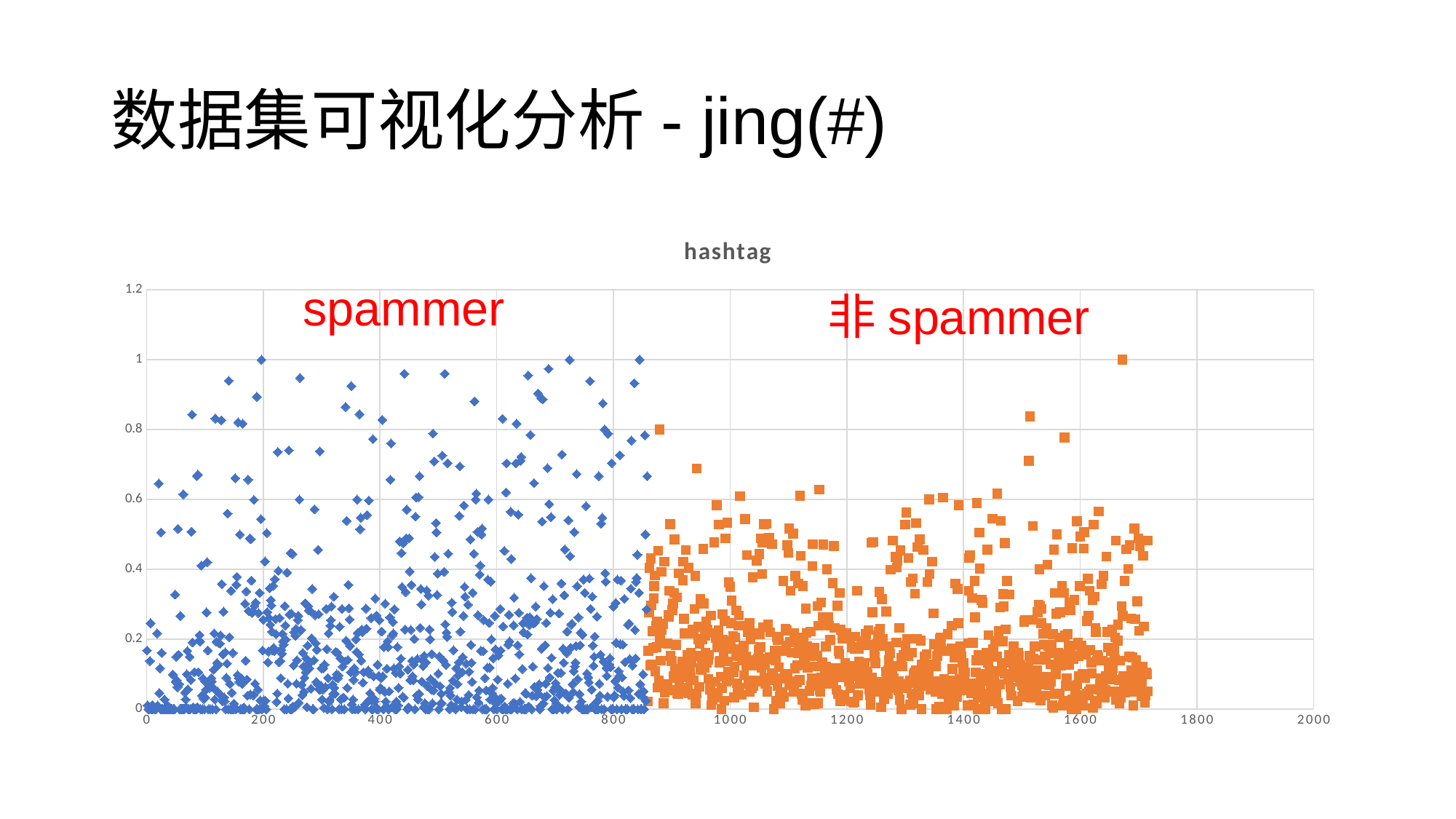

# 数据集可视化分析- jing(#)

### Chart: hashtag

| Category |  |  |
|---|---|---|
spammer
非spammer